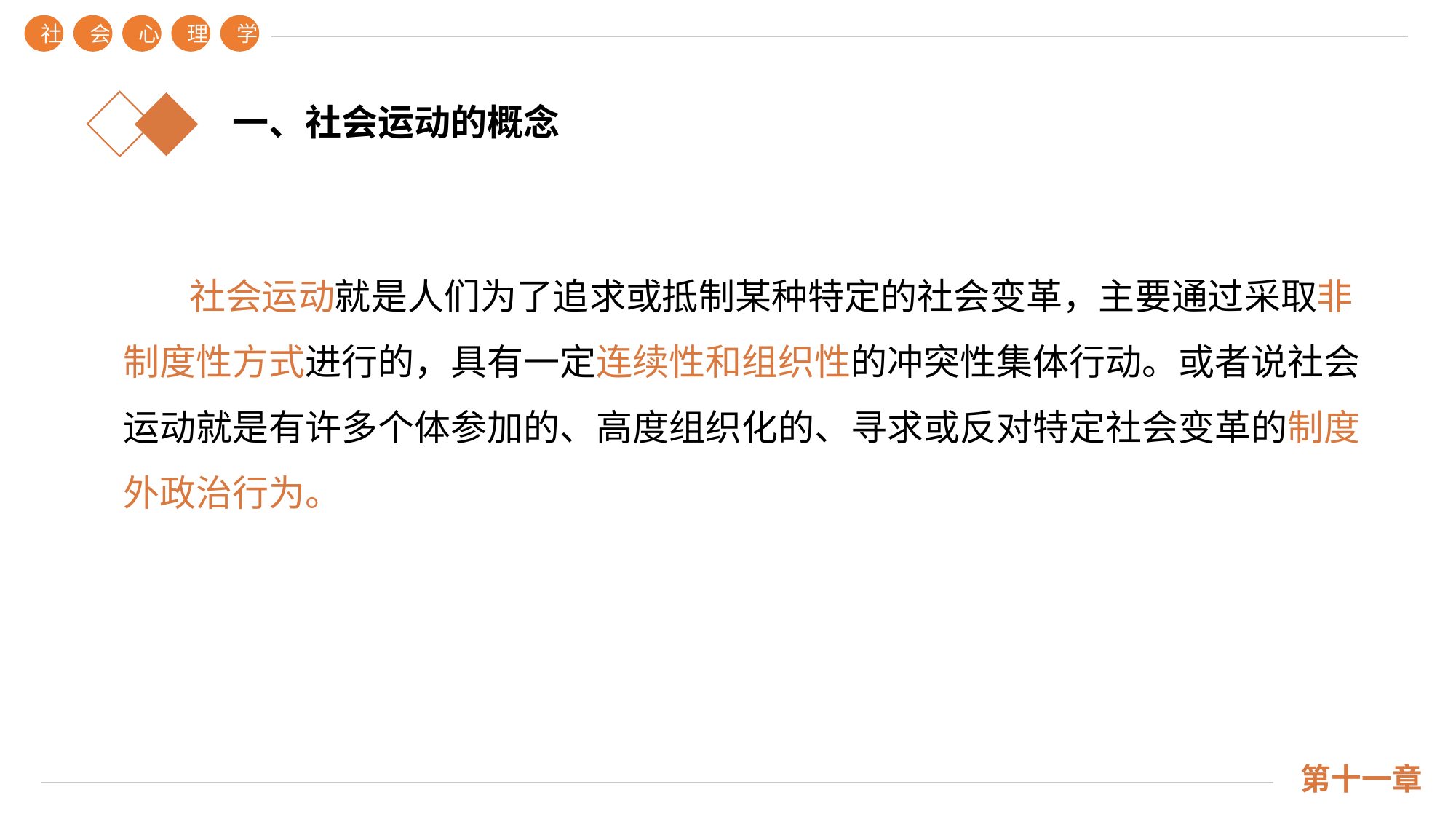

社
会
心
理
学
第十一章

一、社会运动的概念

       社会运动就是人们为了追求或抵制某种特定的社会变革，主要通过采取非制度性方式进行的，具有一定连续性和组织性的冲突性集体行动。或者说社会运动就是有许多个体参加的、高度组织化的、寻求或反对特定社会变革的制度外政治行为。